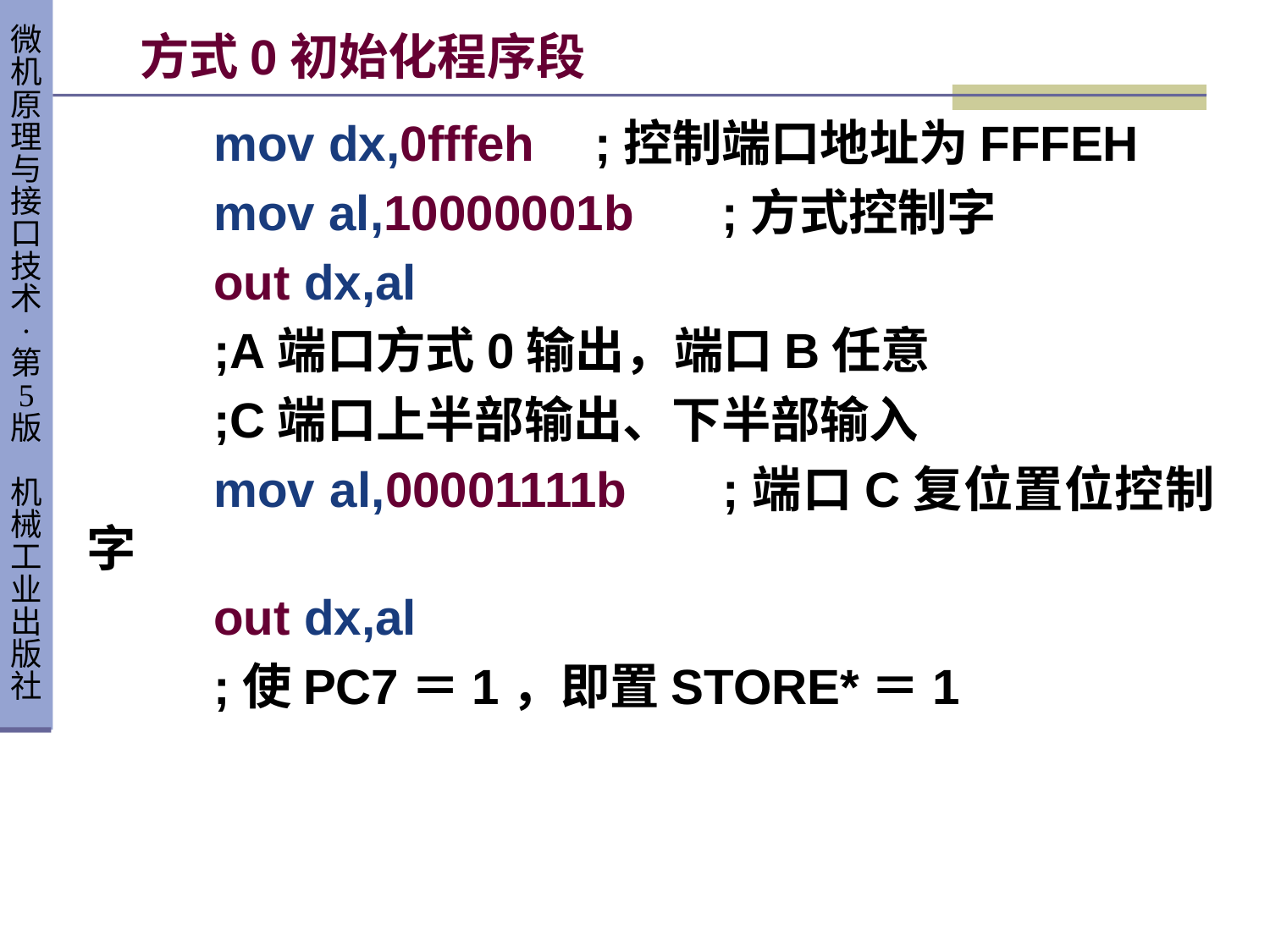

# 方式0初始化程序段
	mov dx,0fffeh	;控制端口地址为FFFEH
	mov al,10000001b	;方式控制字
	out dx,al
	;A端口方式0输出，端口B任意
	;C端口上半部输出、下半部输入
	mov al,00001111b	;端口C复位置位控制字
	out dx,al
	;使PC7＝1，即置STORE*＝1